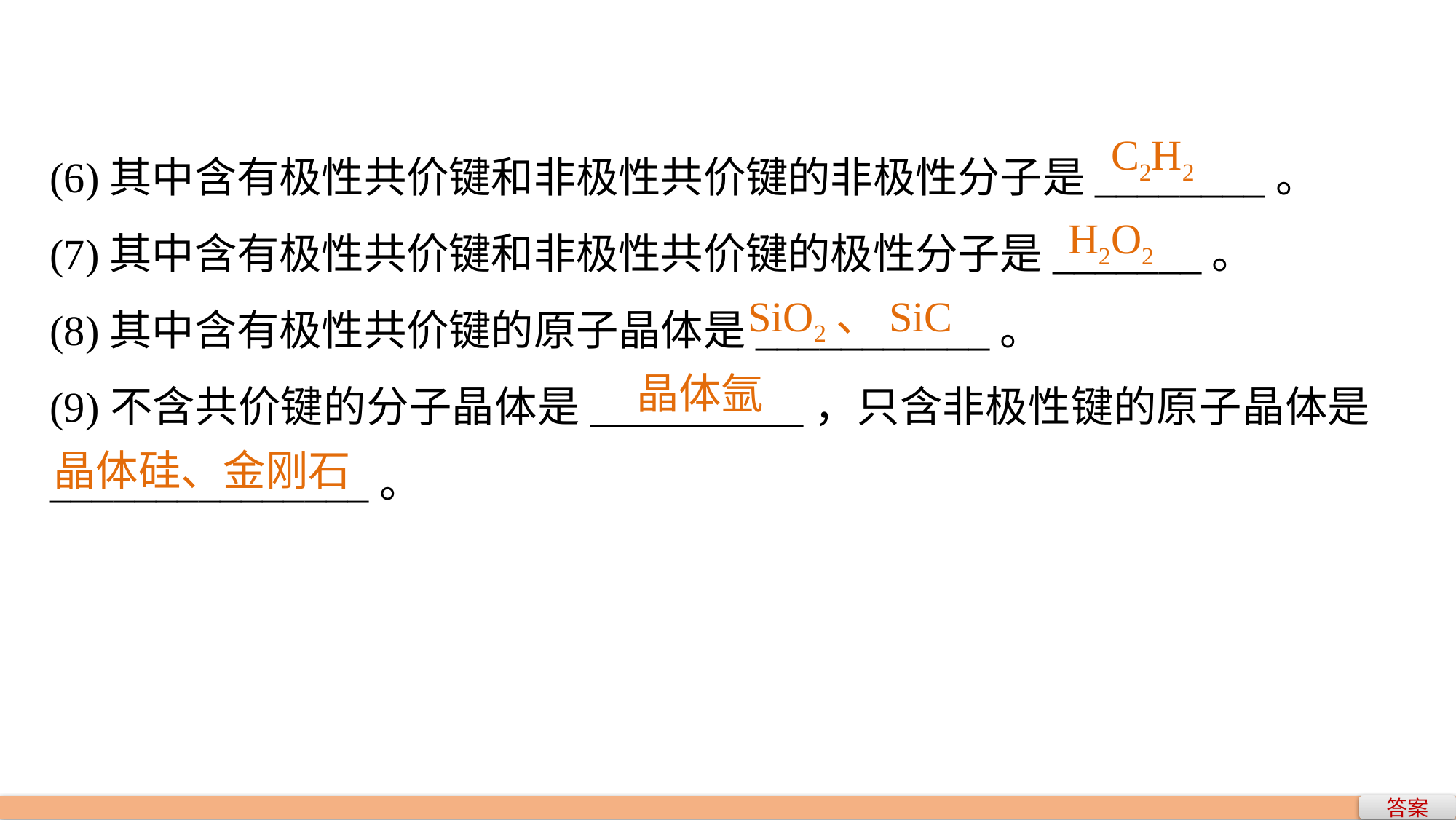

(6)其中含有极性共价键和非极性共价键的非极性分子是________。
(7)其中含有极性共价键和非极性共价键的极性分子是_______。
(8)其中含有极性共价键的原子晶体是___________。
(9)不含共价键的分子晶体是__________，只含非极性键的原子晶体是_______________。
C2H2
H2O2
SiO2、SiC
晶体氩
晶体硅、金刚石
答案